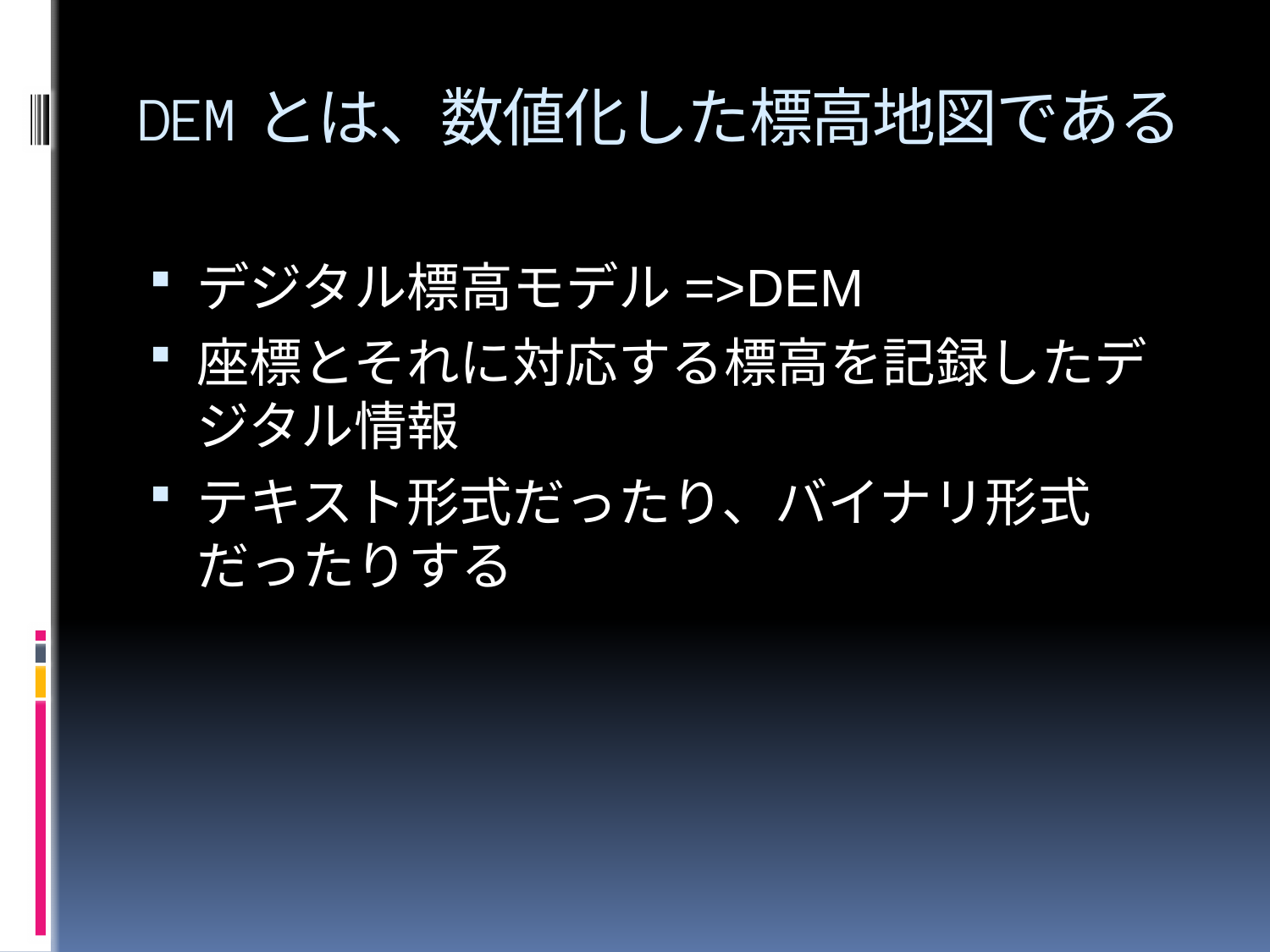

# DEMとは、数値化した標高地図である
デジタル標高モデル=>DEM
座標とそれに対応する標高を記録したデジタル情報
テキスト形式だったり、バイナリ形式だったりする